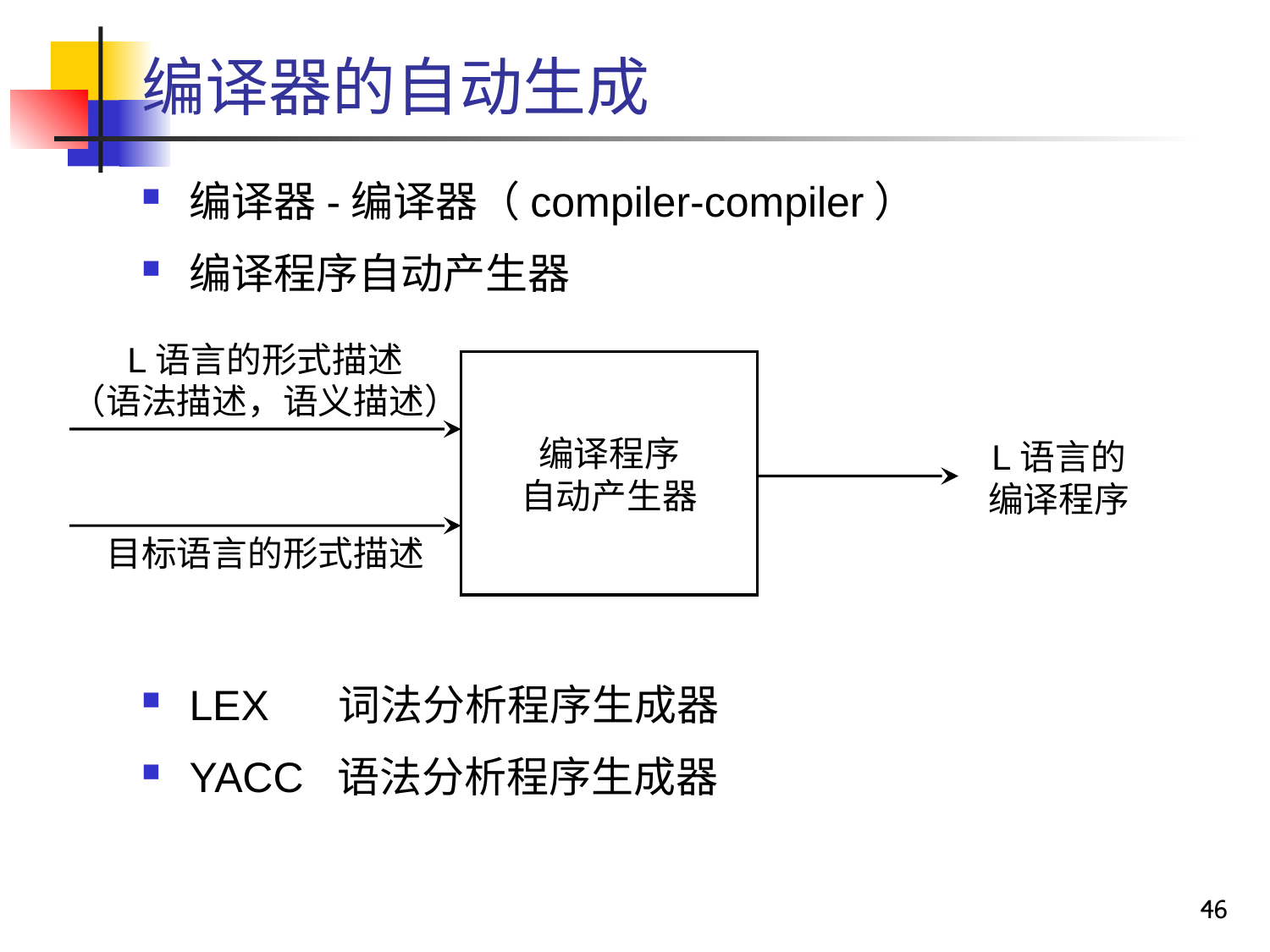

# 编译器的自动生成
编译器-编译器（compiler-compiler）
编译程序自动产生器

LEX     词法分析程序生成器
YACC  语法分析程序生成器
L语言的形式描述
（语法描述，语义描述）

目标语言的形式描述
编译程序
自动产生器
L语言的
编译程序

46